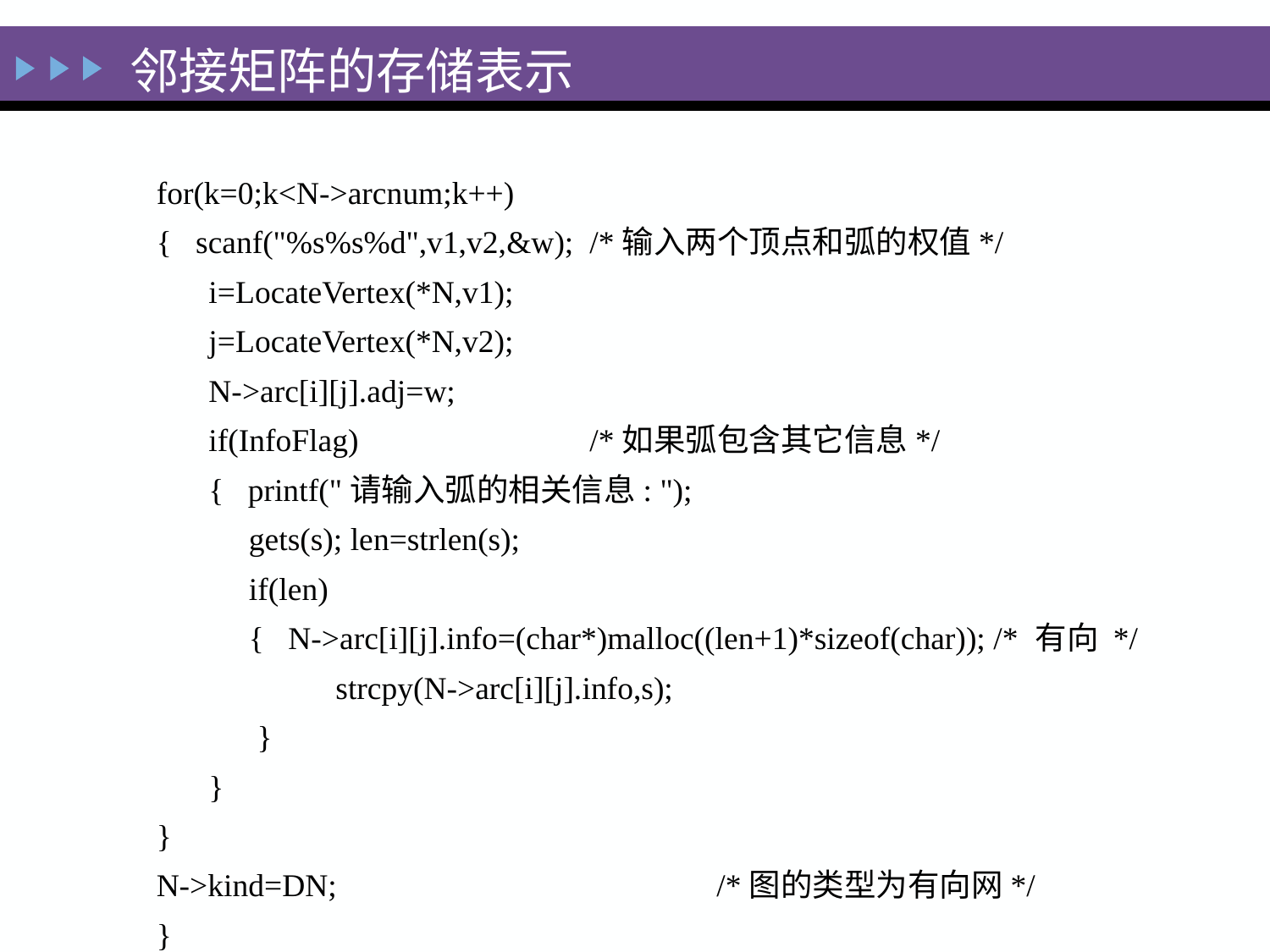

#
邻接矩阵的存储表示
for(k=0;k<N->arcnum;k++)
{   scanf("%s%s%d",v1,v2,&w);	/*输入两个顶点和弧的权值*/
	i=LocateVertex(*N,v1);
	j=LocateVertex(*N,v2);
	N->arc[i][j].adj=w;
	if(InfoFlag)		/*如果弧包含其它信息*/
	{   printf("请输入弧的相关信息: ");
	     gets(s); len=strlen(s);
	     if(len)
	     {   N->arc[i][j].info=(char*)malloc((len+1)*sizeof(char)); /* 有向 */
		strcpy(N->arc[i][j].info,s);
	      }
	}
}
N->kind=DN;			/*图的类型为有向网*/
}